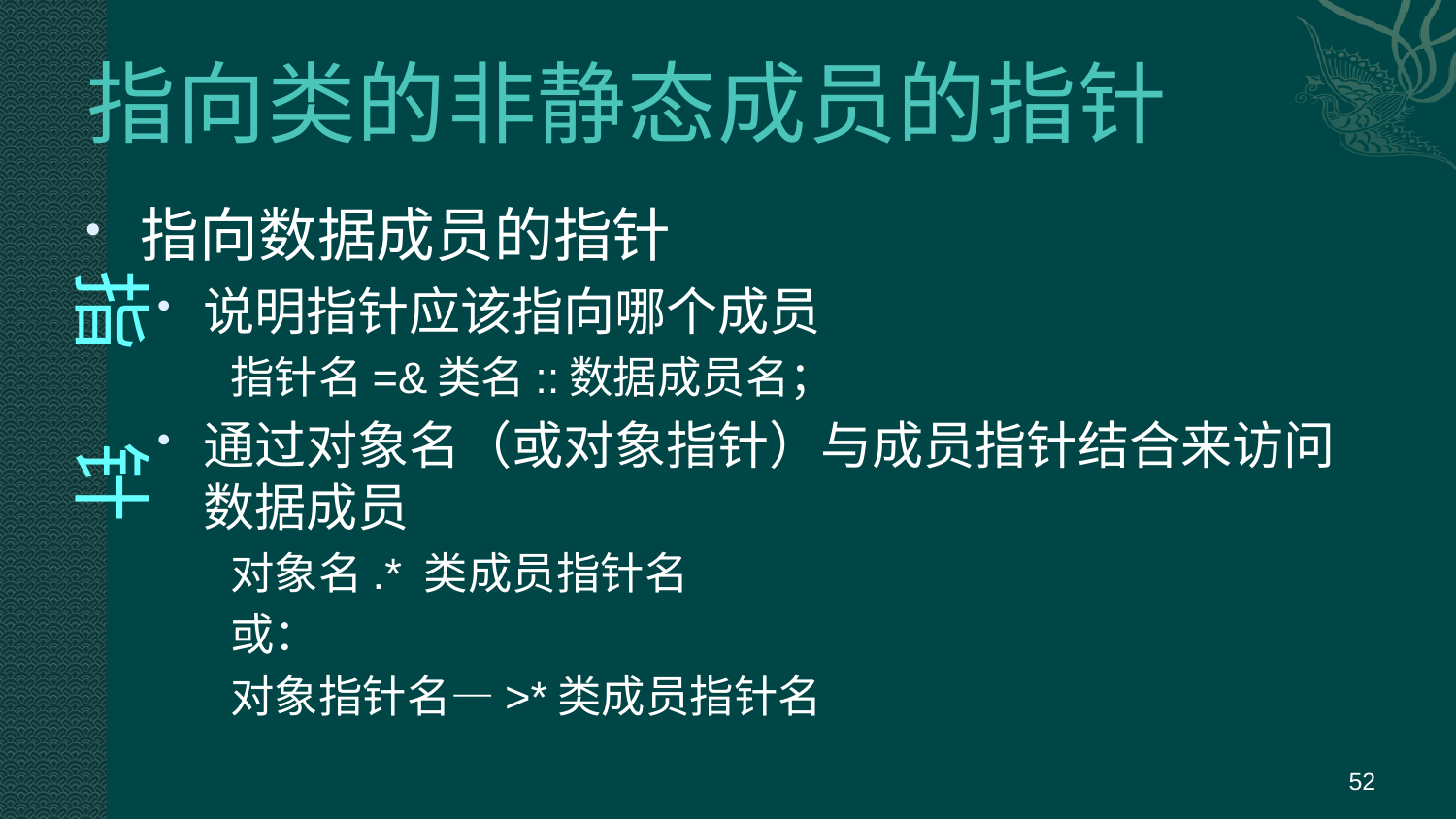

# 指向类的非静态成员的指针
    指     针
指向数据成员的指针
说明指针应该指向哪个成员
指针名=&类名::数据成员名；
通过对象名（或对象指针）与成员指针结合来访问数据成员
对象名.* 类成员指针名
或：
对象指针名—>*类成员指针名
52